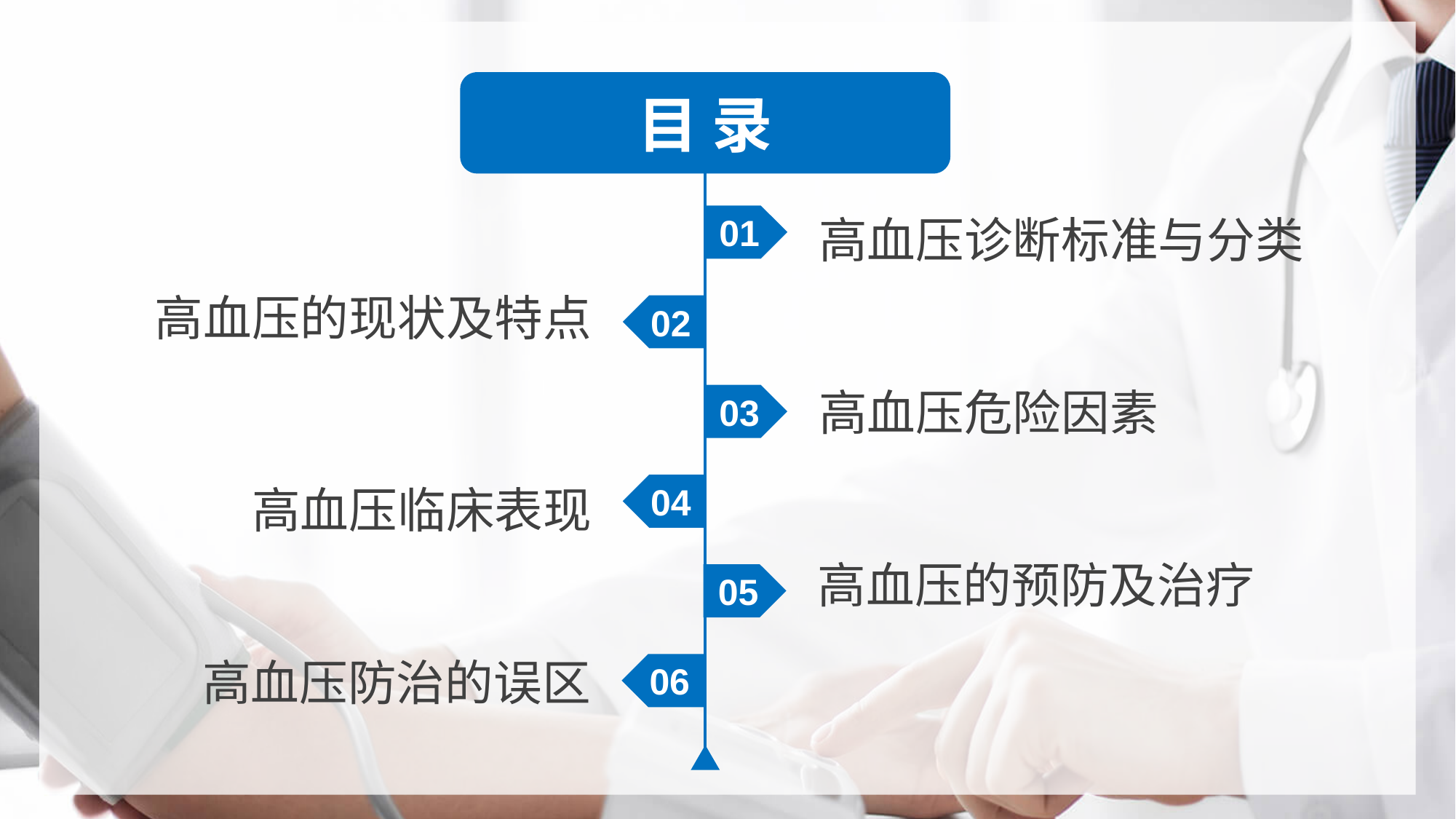

目 录
01
高血压诊断标准与分类
高血压的现状及特点
02
高血压危险因素
03
04
高血压临床表现
高血压的预防及治疗
05
高血压防治的误区
06